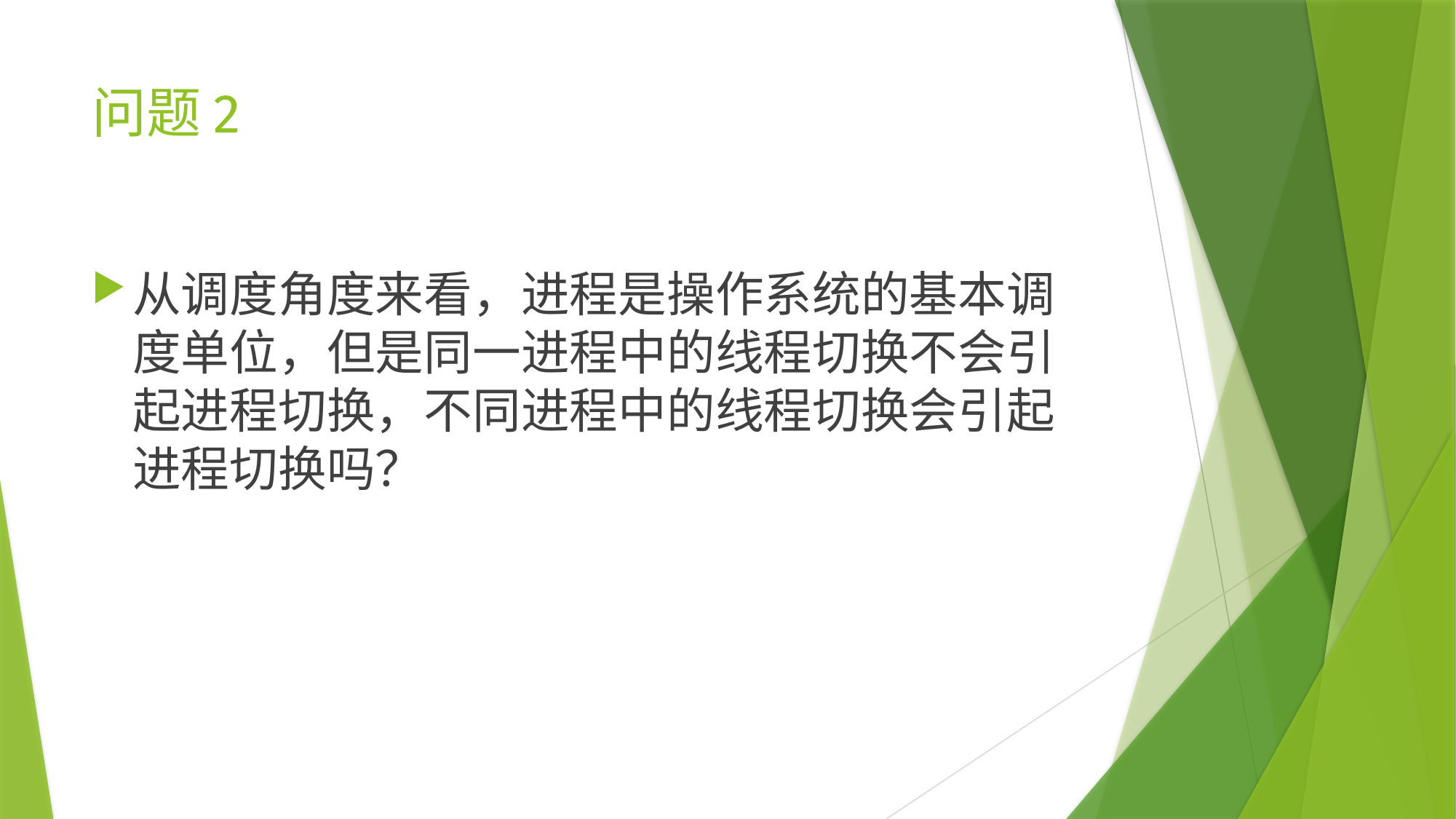

# 问题2
从调度角度来看，进程是操作系统的基本调度单位，但是同一进程中的线程切换不会引起进程切换，不同进程中的线程切换会引起进程切换吗？